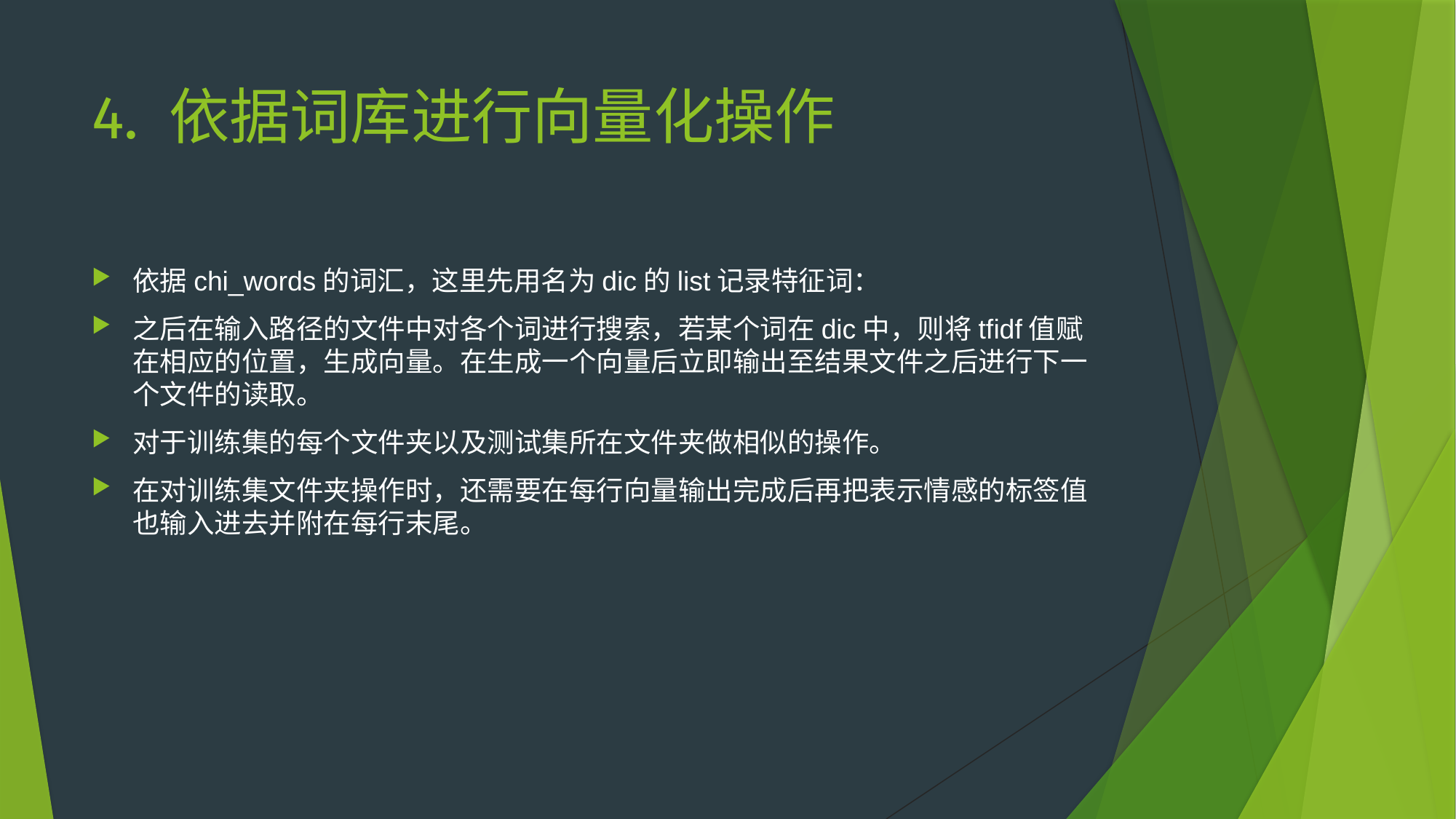

# 4. 依据词库进行向量化操作
依据chi_words的词汇，这里先用名为dic的list记录特征词：
之后在输入路径的文件中对各个词进行搜索，若某个词在dic中，则将tfidf值赋在相应的位置，生成向量。在生成一个向量后立即输出至结果文件之后进行下一个文件的读取。
对于训练集的每个文件夹以及测试集所在文件夹做相似的操作。
在对训练集文件夹操作时，还需要在每行向量输出完成后再把表示情感的标签值也输入进去并附在每行末尾。